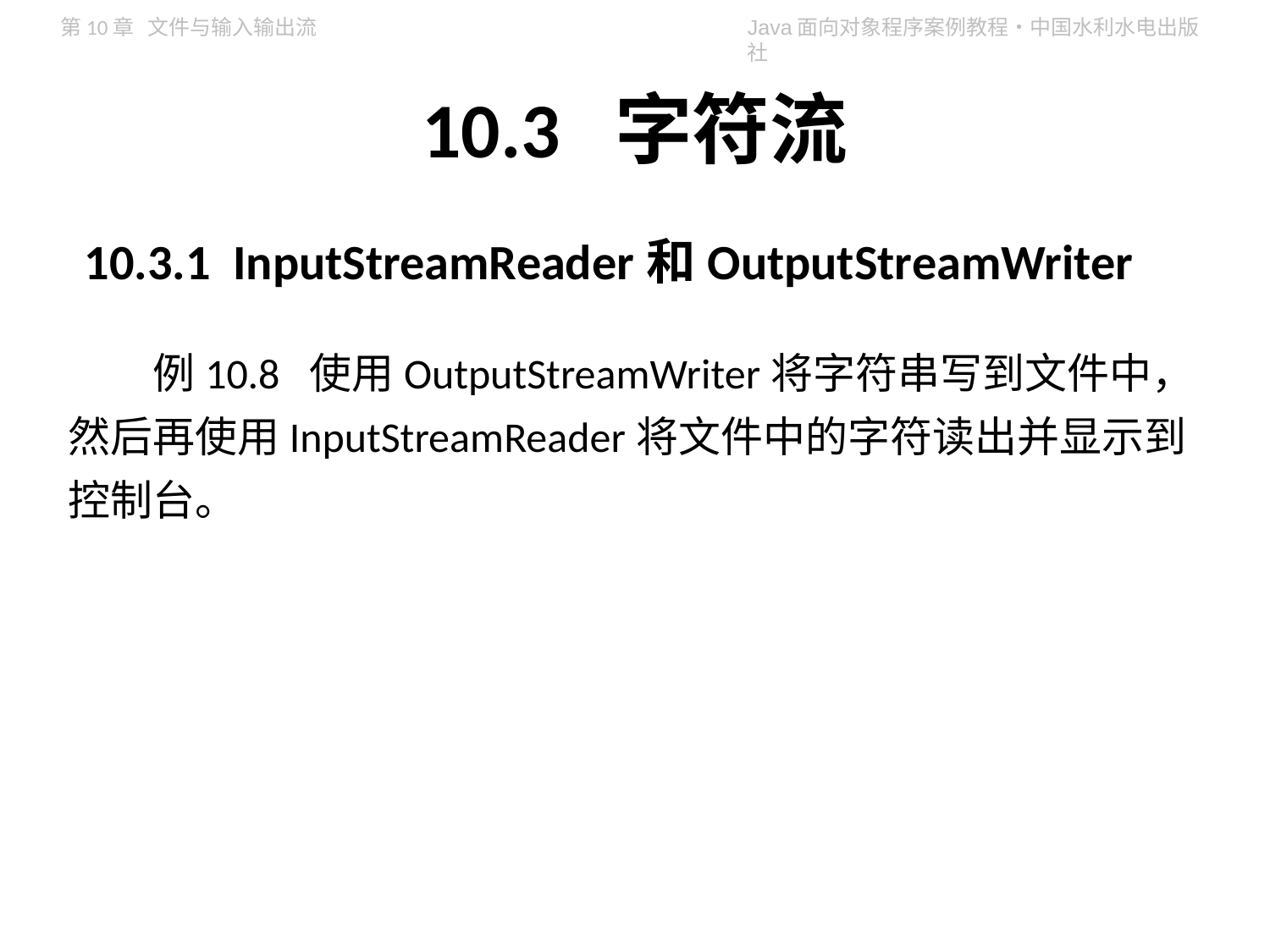

# 10.3  字符流
10.3.1  InputStreamReader和OutputStreamWriter
例10.8  使用OutputStreamWriter将字符串写到文件中，然后再使用InputStreamReader将文件中的字符读出并显示到控制台。